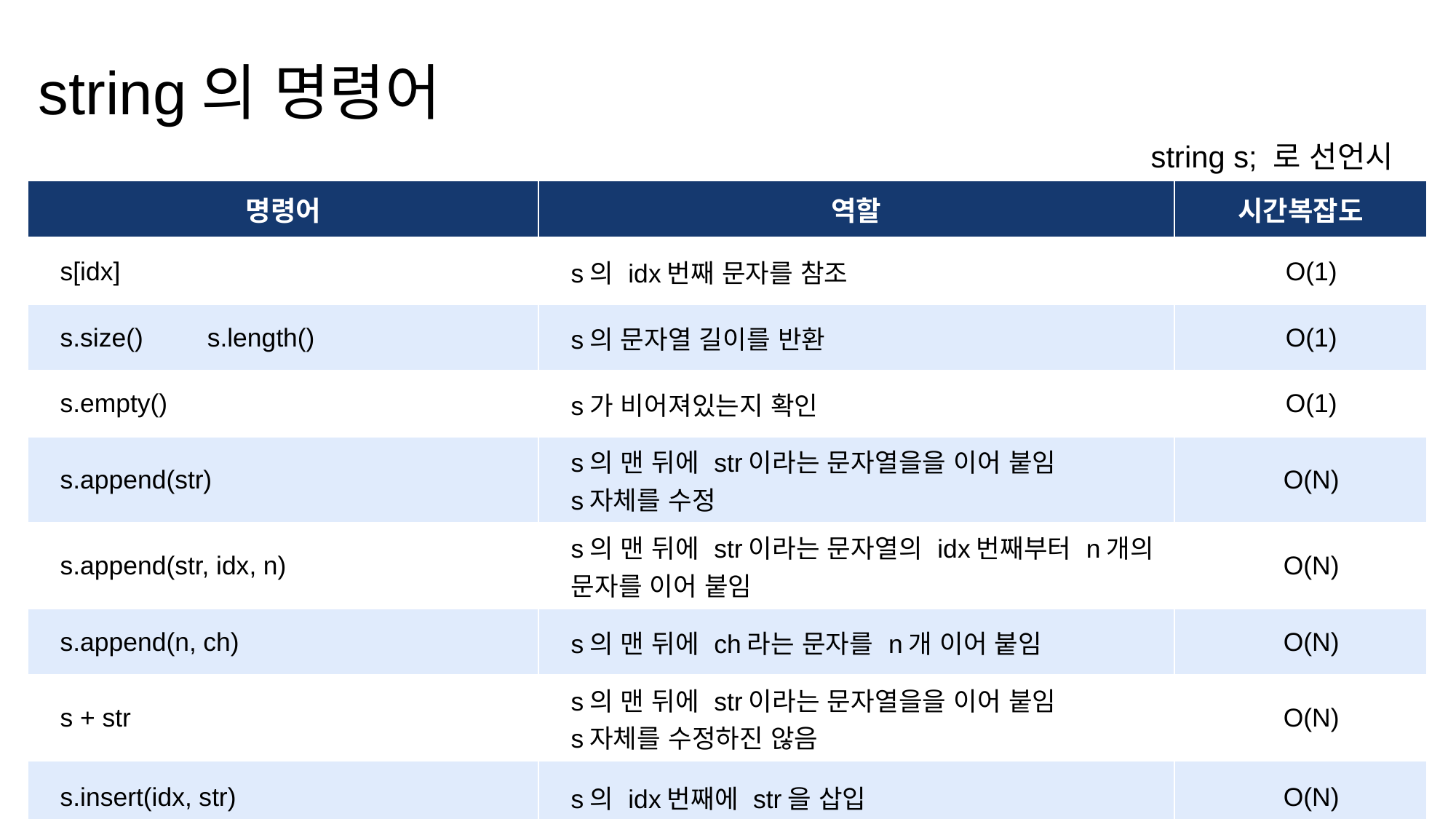

string의 명령어
string s; 로 선언시
| 명령어 | 역할 | 시간복잡도 |
| --- | --- | --- |
| s[idx] | s의 idx번째 문자를 참조 | O(1) |
| s.size() s.length() | s의 문자열 길이를 반환 | O(1) |
| s.empty() | s가 비어져있는지 확인 | O(1) |
| s.append(str) | s의 맨 뒤에 str이라는 문자열을을 이어 붙임 s자체를 수정 | O(N) |
| s.append(str, idx, n) | s의 맨 뒤에 str이라는 문자열의 idx번째부터 n개의 문자를 이어 붙임 | O(N) |
| s.append(n, ch) | s의 맨 뒤에 ch라는 문자를 n개 이어 붙임 | O(N) |
| s + str | s의 맨 뒤에 str이라는 문자열을을 이어 붙임 s자체를 수정하진 않음 | O(N) |
| s.insert(idx, str) | s의 idx번째에 str을 삽입 | O(N) |